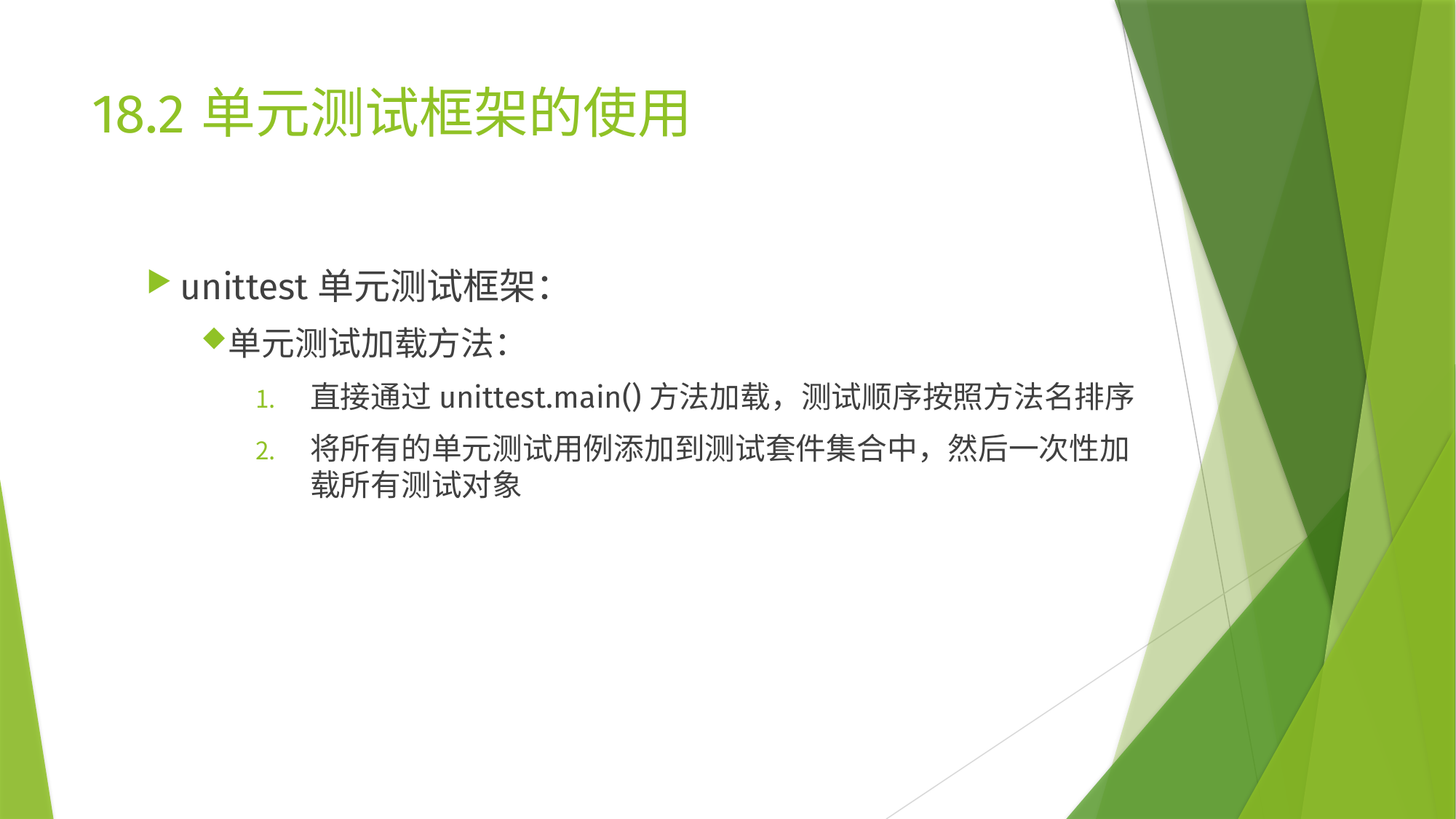

# 18.2	单元测试框架的使用
unittest单元测试框架：
单元测试加载方法：
直接通过unittest.main()方法加载，测试顺序按照方法名排序
将所有的单元测试用例添加到测试套件集合中，然后一次性加载所有测试对象